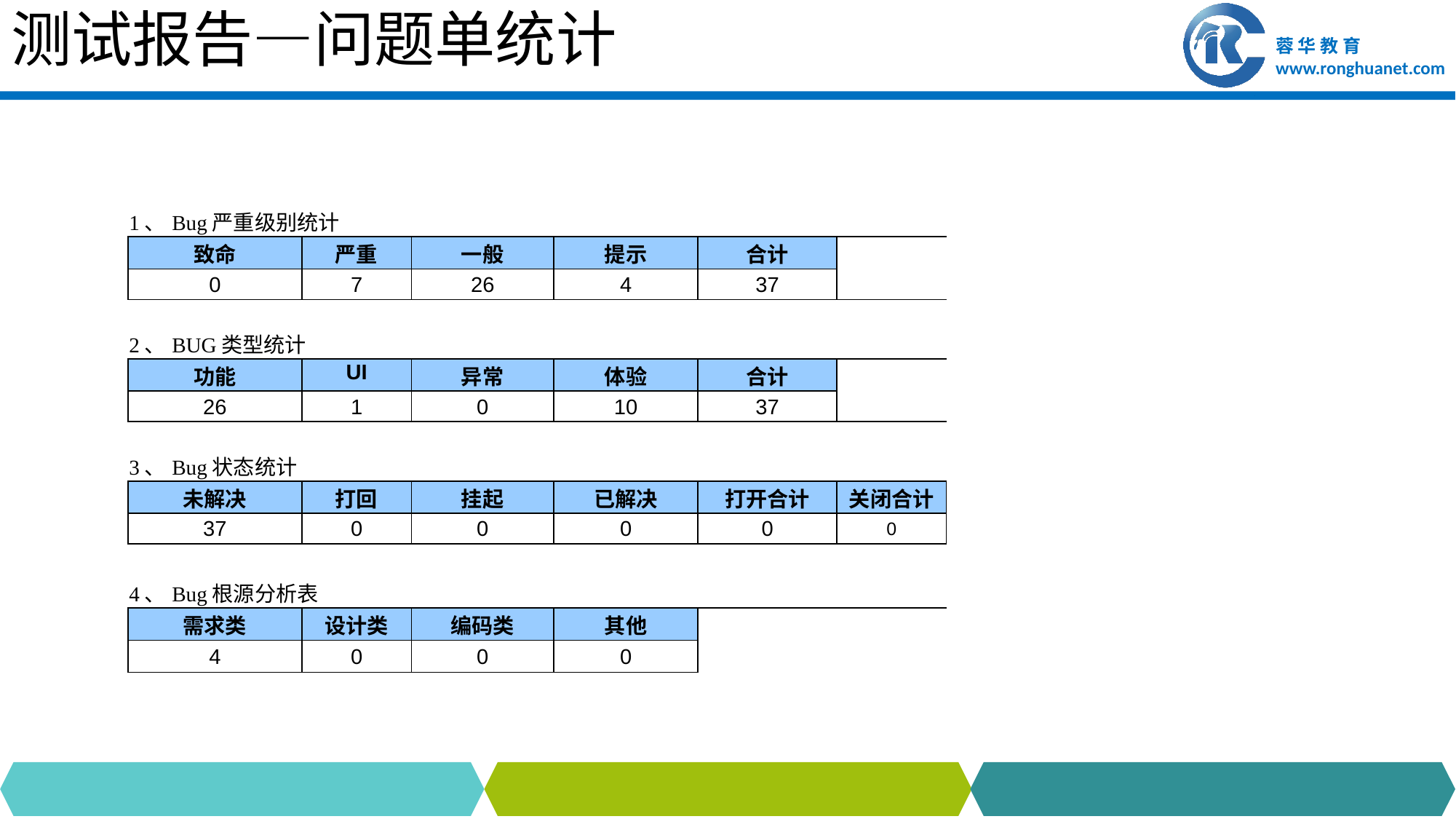

# 测试报告—问题单统计
| 1、Bug严重级别统计 |  |  |  |  |  |
| --- | --- | --- | --- | --- | --- |
| 致命 | 严重 | 一般 | 提示 | 合计 |  |
| 0 | 7 | 26 | 4 | 37 |  |
|  |  |  |  |  |  |
| 2、BUG类型统计 |  |  |  |  |  |
| 功能 | UI | 异常 | 体验 | 合计 |  |
| 26 | 1 | 0 | 10 | 37 |  |
|  |  |  |  |  |  |
| 3、Bug状态统计 |  |  |  |  |  |
| 未解决 | 打回 | 挂起 | 已解决 | 打开合计 | 关闭合计 |
| 37 | 0 | 0 | 0 | 0 | 0 |
|  |  |  |  |  |  |
| 4、Bug根源分析表 |  |  |  |  |  |
| 需求类 | 设计类 | 编码类 | 其他 |  |  |
| 4 | 0 | 0 | 0 |  |  |